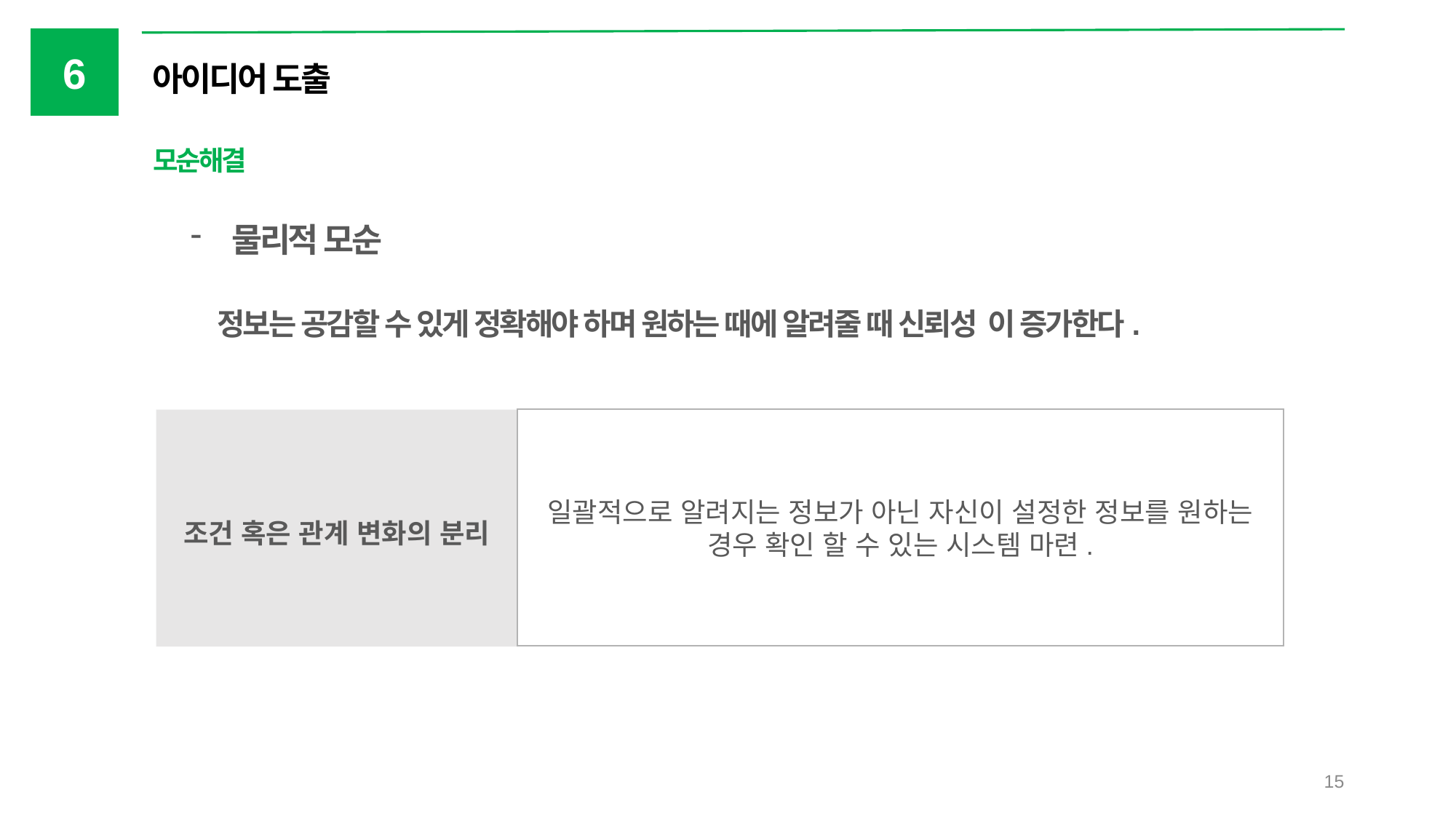

6
아이디어 도출
모순해결
물리적 모순

  정보는 공감할 수 있게 정확해야 하며 원하는 때에 알려줄 때 신뢰성  이 증가한다.
일괄적으로 알려지는 정보가 아닌 자신이 설정한 정보를 원하는 경우 확인 할 수 있는 시스템 마련.

조건 혹은 관계 변화의 분리

15